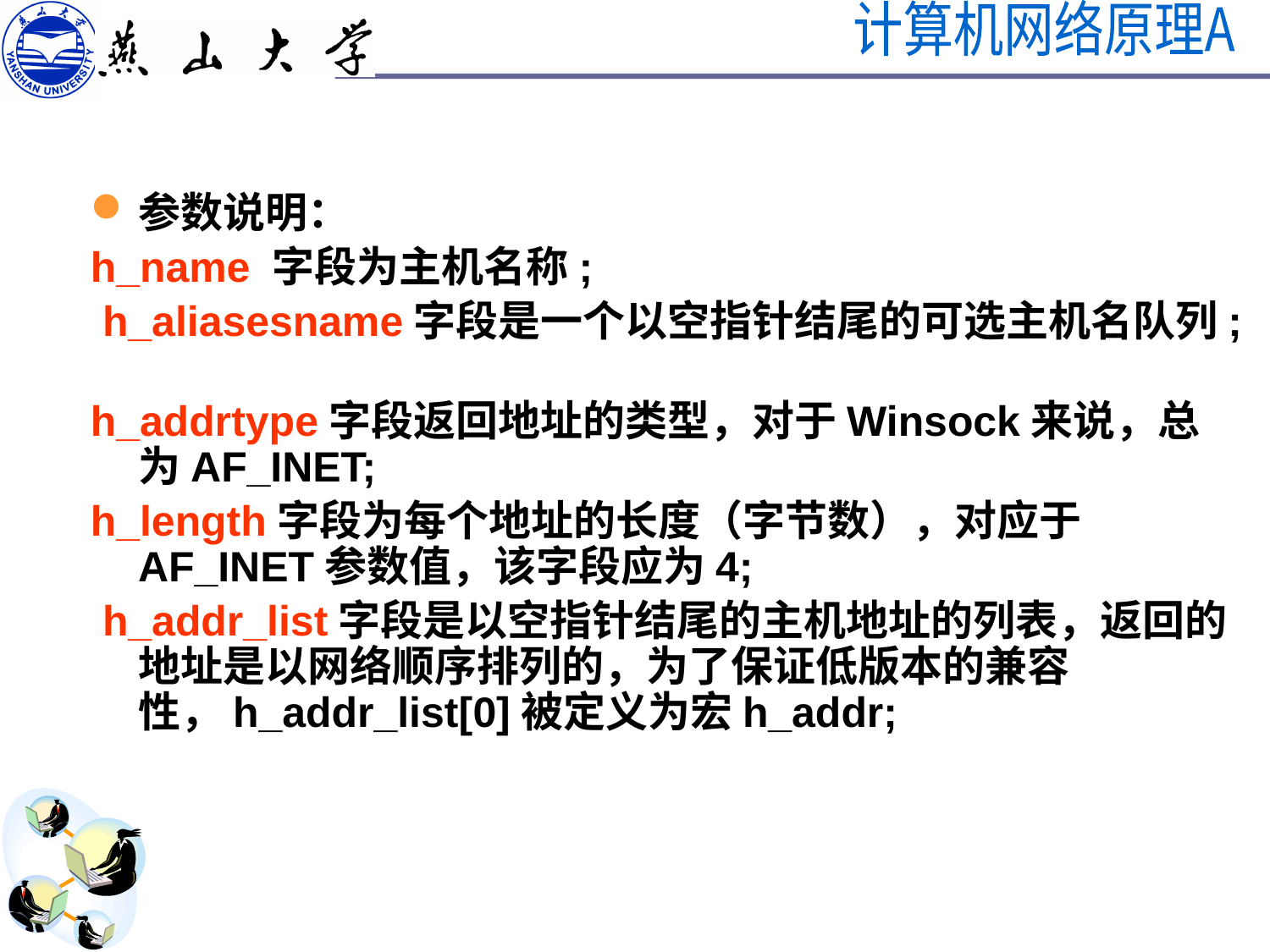

参数说明：
h_name 字段为主机名称;
 h_aliasesname字段是一个以空指针结尾的可选主机名队列;
h_addrtype字段返回地址的类型，对于Winsock来说，总为AF_INET;
h_length字段为每个地址的长度（字节数），对应于AF_INET参数值，该字段应为4;
 h_addr_list字段是以空指针结尾的主机地址的列表，返回的地址是以网络顺序排列的，为了保证低版本的兼容性，h_addr_list[0]被定义为宏h_addr;

98